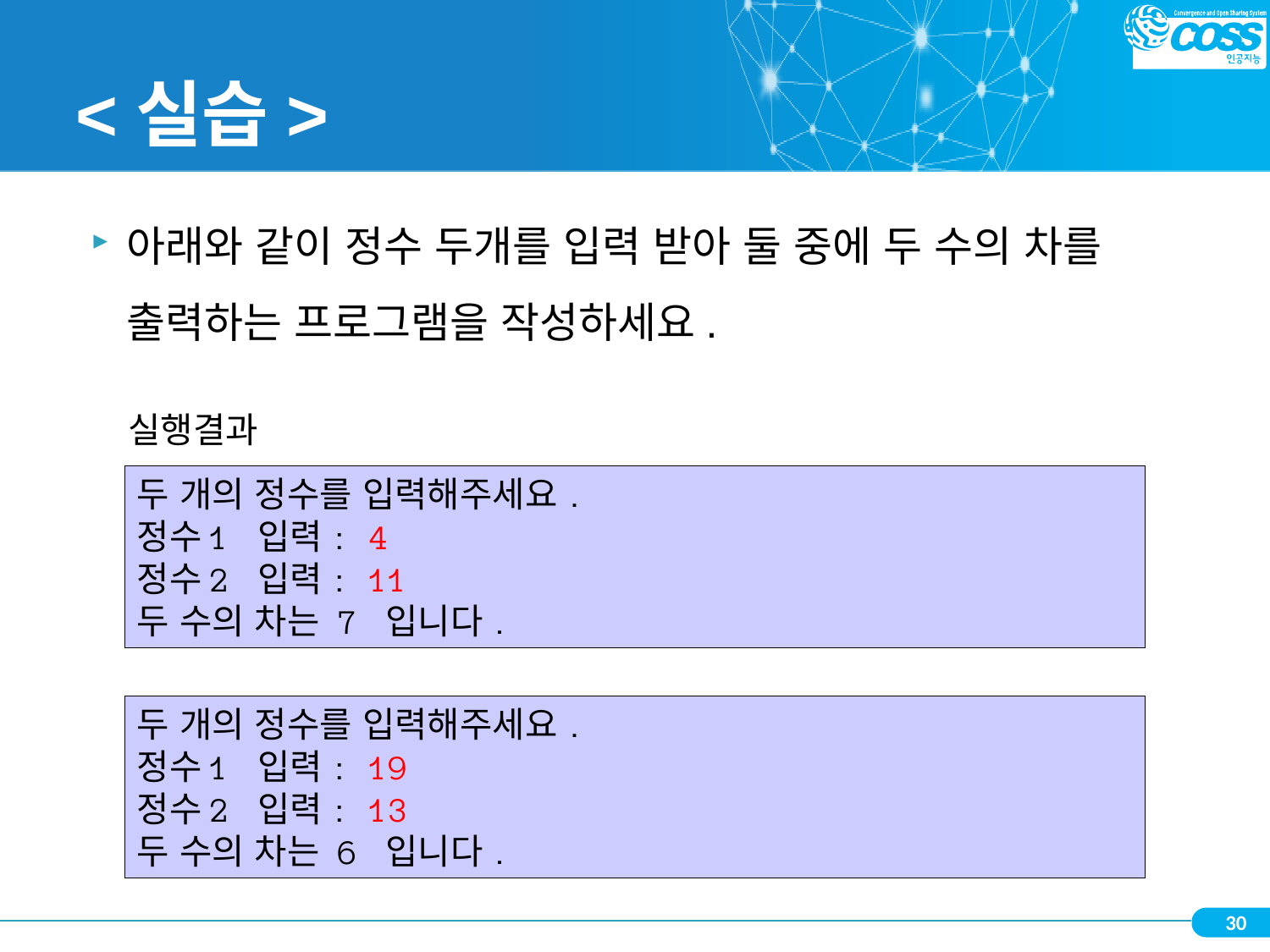

# <실습>
아래와 같이 정수 두개를 입력 받아 둘 중에 두 수의 차를 출력하는 프로그램을 작성하세요.

실행결과
두 개의 정수를 입력해주세요.
정수1 입력: 4
정수2 입력: 11
두 수의 차는 7 입니다.
두 개의 정수를 입력해주세요.
정수1 입력: 19
정수2 입력: 13
두 수의 차는 6 입니다.